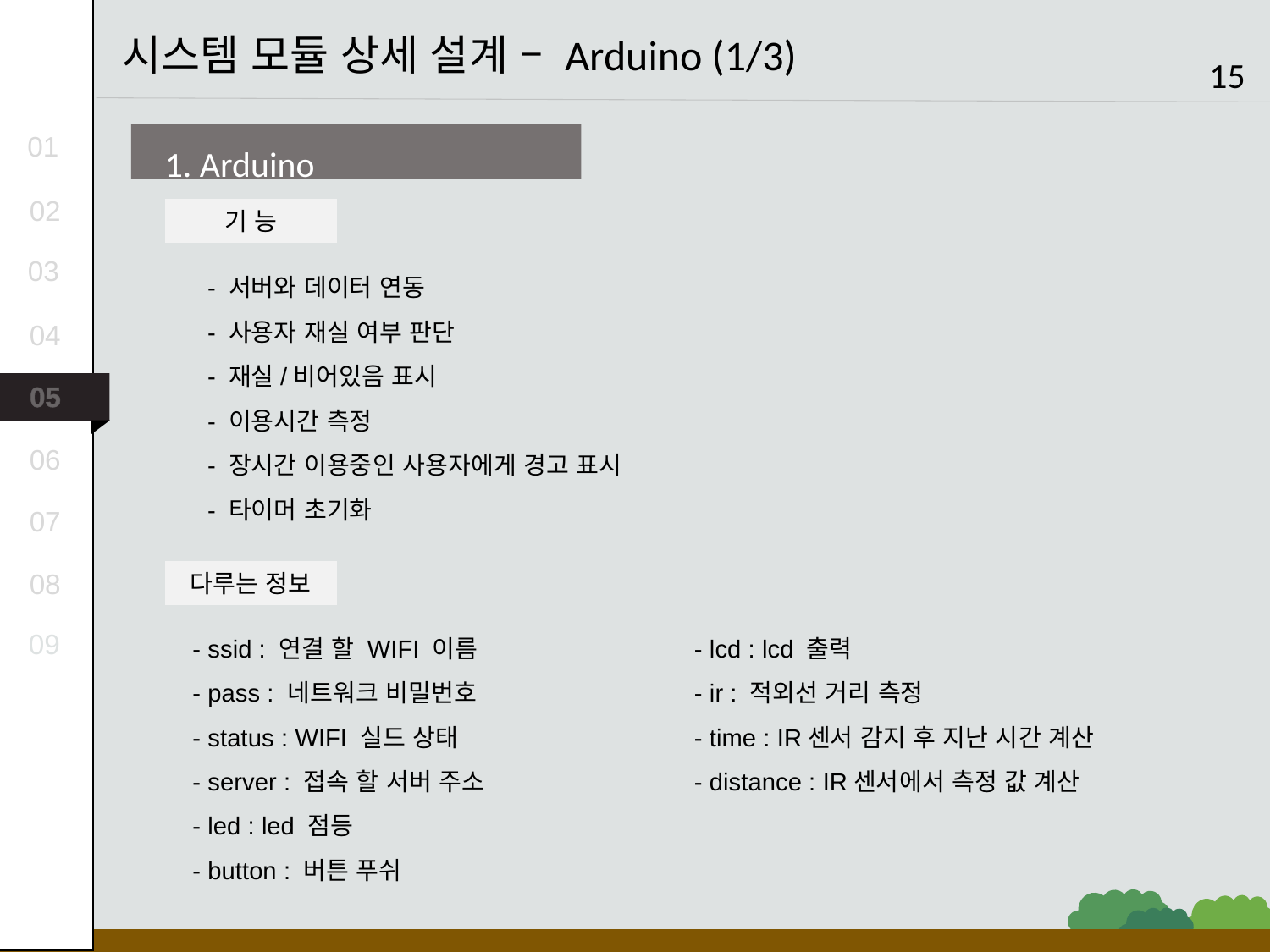

시스템 모듈 상세 설계 – Arduino (1/3)
15
1. Arduino

기 능
- 서버와 데이터 연동
- 사용자 재실 여부 판단
- 재실/비어있음 표시
- 이용시간 측정
- 장시간 이용중인 사용자에게 경고 표시
- 타이머 초기화
다루는 정보
- ssid : 연결 할 WIFI 이름
- pass : 네트워크 비밀번호
- status : WIFI 실드 상태
- server : 접속 할 서버 주소
- led : led 점등
- button : 버튼 푸쉬
01
02
03

04
05

06
07
08
- lcd : lcd 출력
- ir : 적외선 거리 측정
- time : IR센서 감지 후 지난 시간 계산
- distance : IR센서에서 측정 값 계산
09